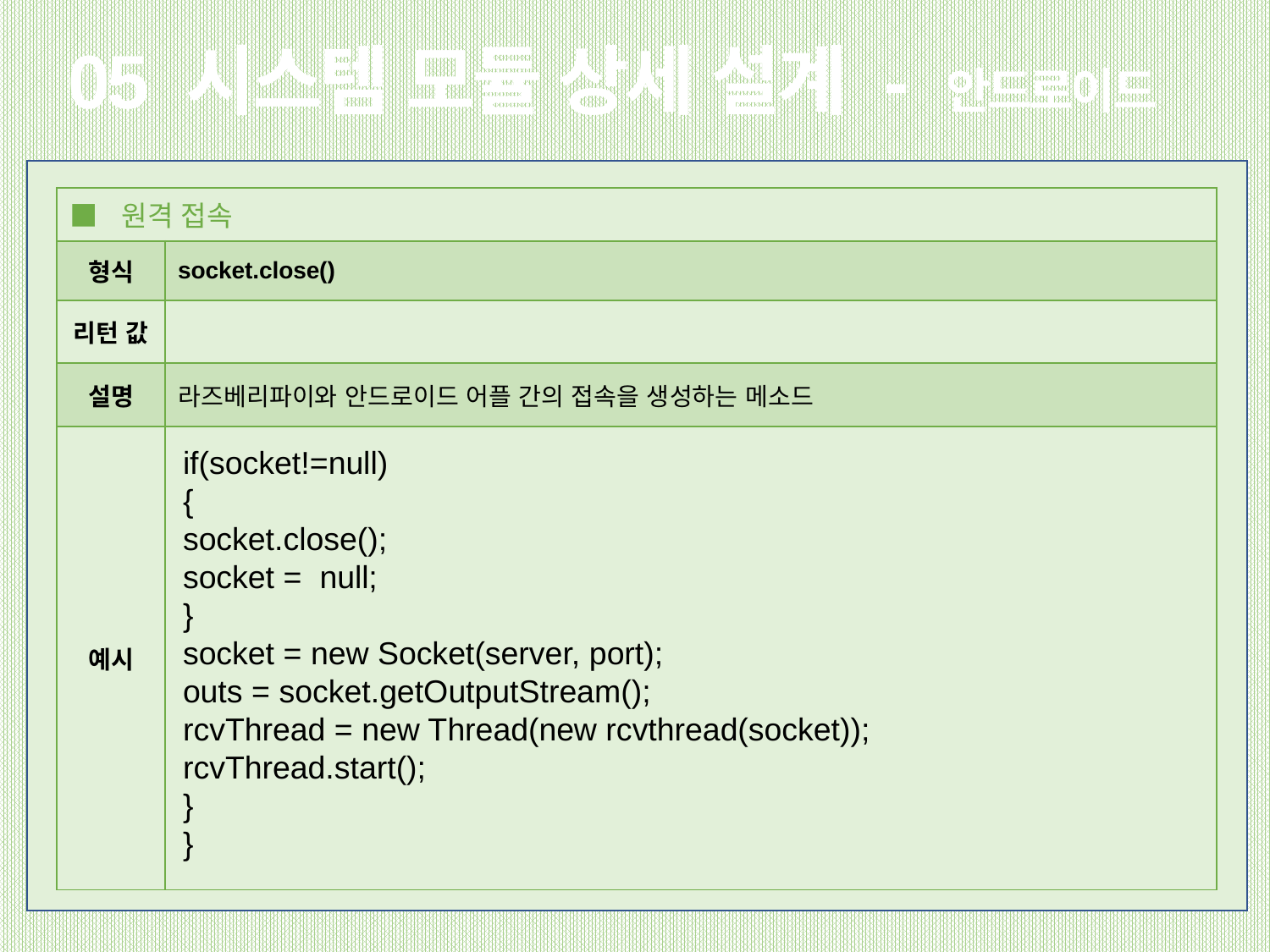

# 05 시스템 모듈 상세 설계 - 안드로이드

| ■ 원격 접속 |  |
| --- | --- |
| 형식 | socket.close() |
| 리턴 값 |  |
| 설명 | 라즈베리파이와 안드로이드 어플 간의 접속을 생성하는 메소드 |
| 예시 |  |

if(socket!=null)
{
socket.close();
socket =  null;
}
socket = new Socket(server, port);
outs = socket.getOutputStream();
rcvThread = new Thread(new rcvthread(socket));
rcvThread.start();
}
}